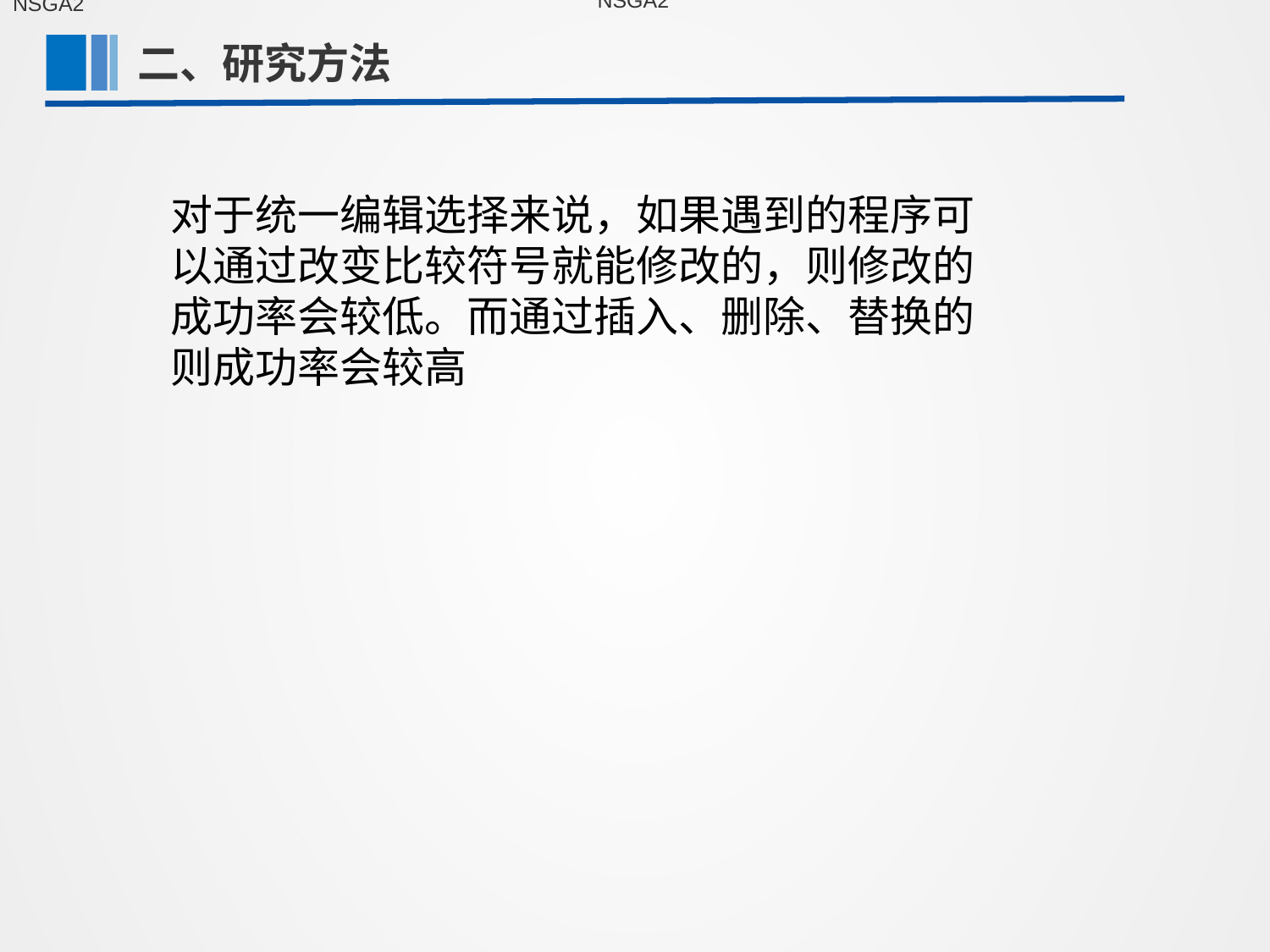

NSGA2
NSGA2
二、研究方法

第一部分
对于统一编辑选择来说，如果遇到的程序可以通过改变比较符号就能修改的，则修改的成功率会较低。而通过插入、删除、替换的则成功率会较高